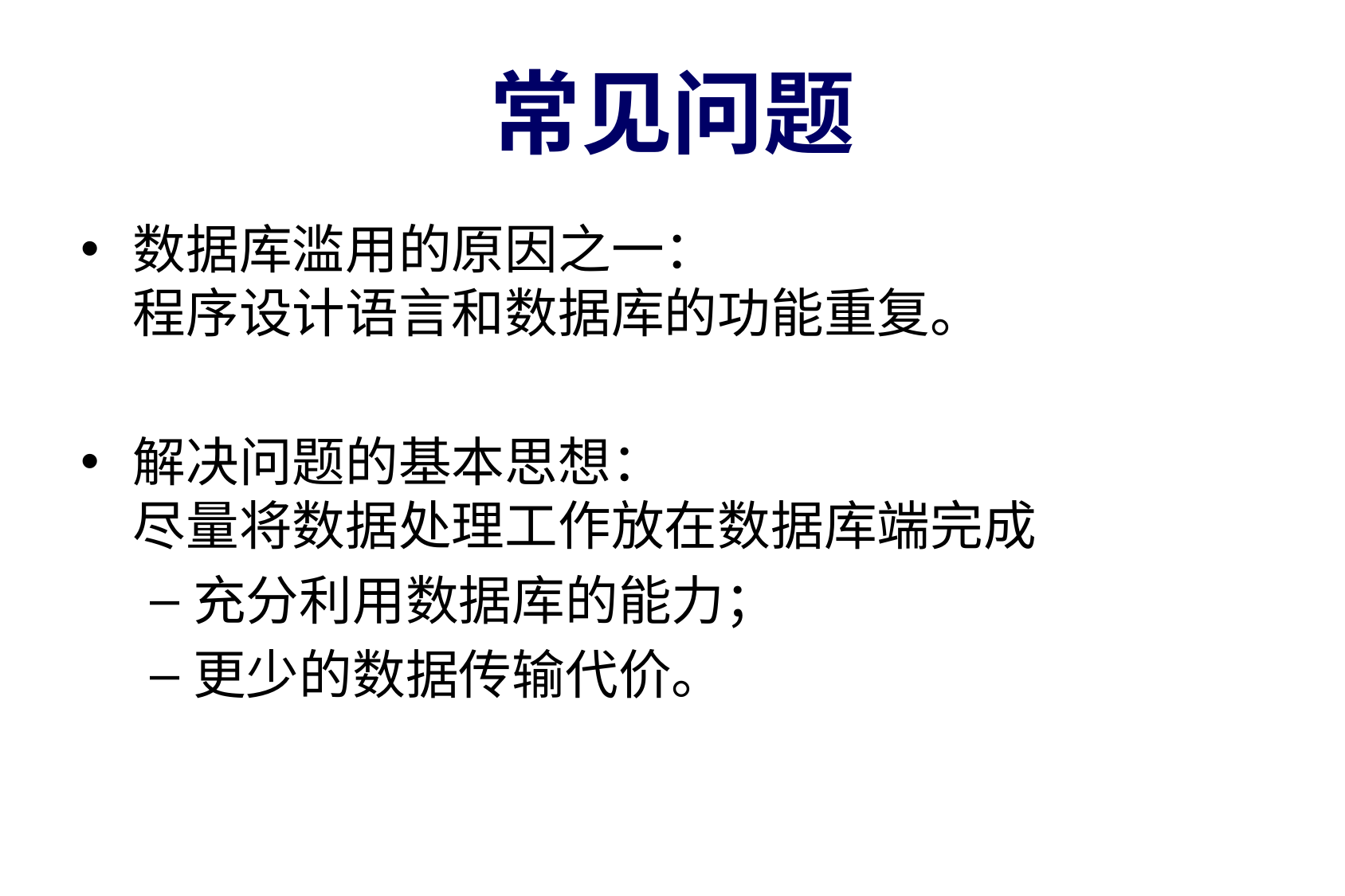

# 常见问题
数据库滥用的原因之一：
程序设计语言和数据库的功能重复。

解决问题的基本思想：
尽量将数据处理工作放在数据库端完成
充分利用数据库的能力；
更少的数据传输代价。